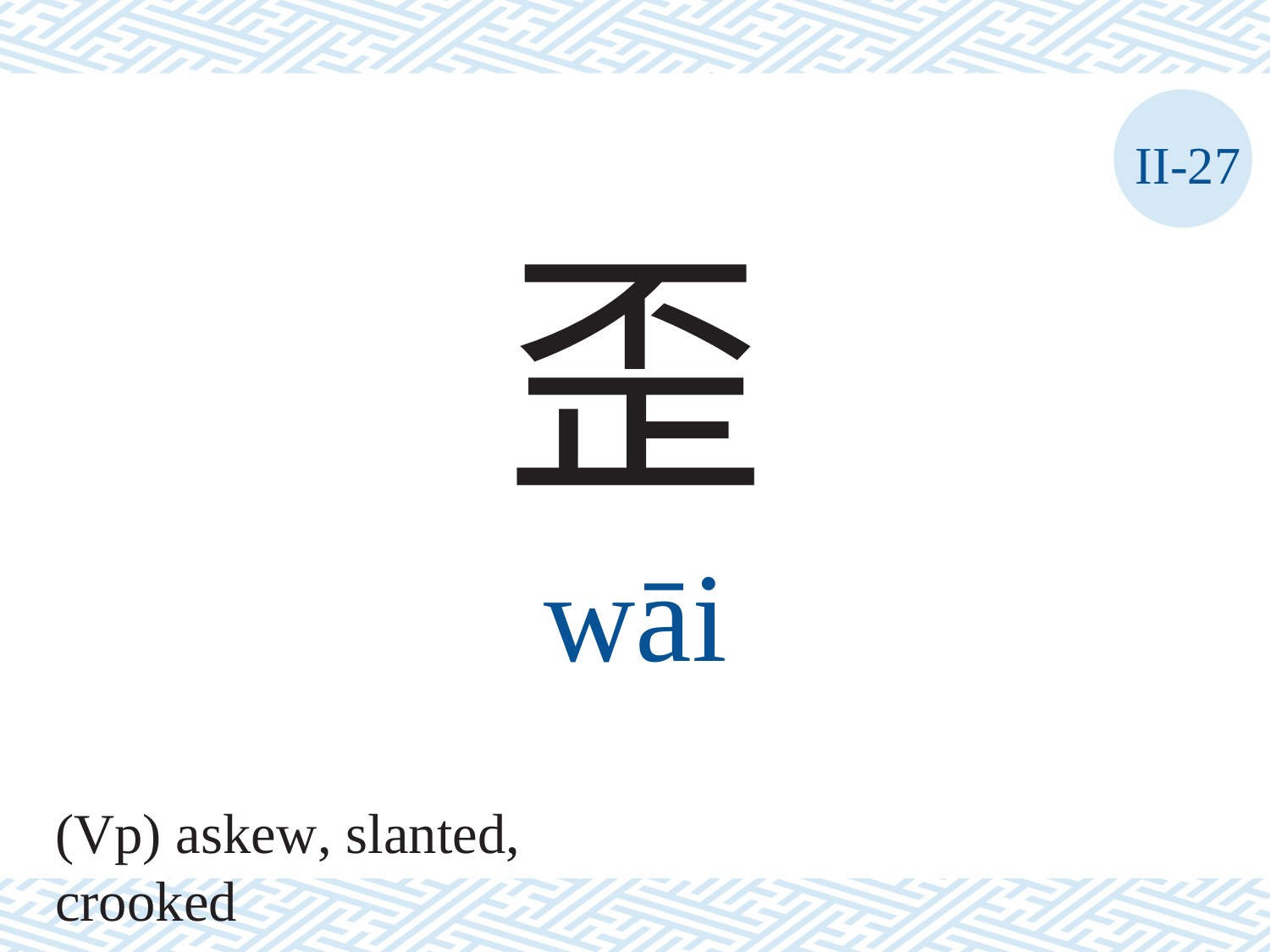

II-27
歪
wāi
(Vp) askew, slanted, crooked